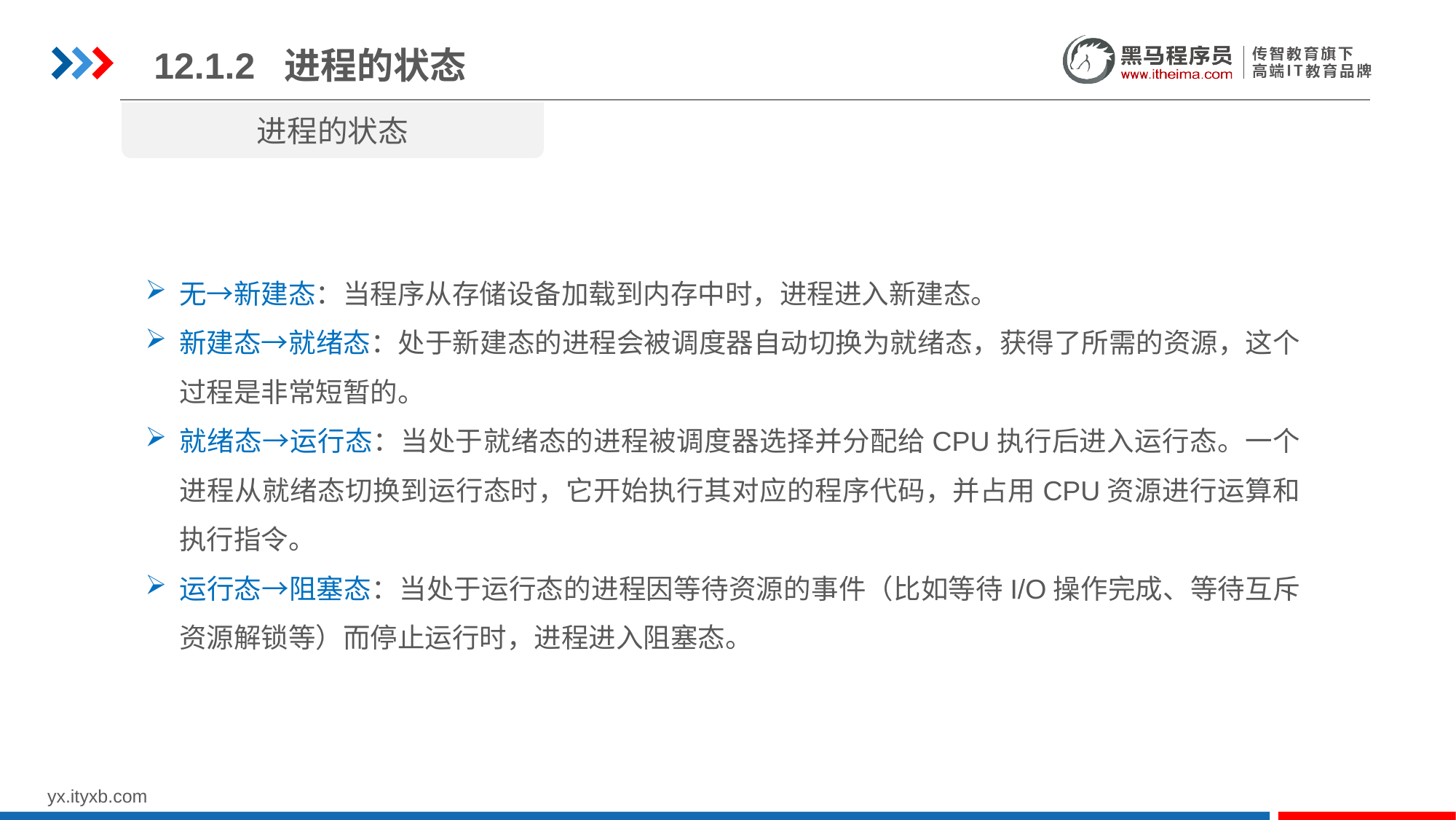

12.1.2  进程的状态

进程的状态
无→新建态：当程序从存储设备加载到内存中时，进程进入新建态。
新建态→就绪态：处于新建态的进程会被调度器自动切换为就绪态，获得了所需的资源，这个过程是非常短暂的。
就绪态→运行态：当处于就绪态的进程被调度器选择并分配给CPU执行后进入运行态。一个进程从就绪态切换到运行态时，它开始执行其对应的程序代码，并占用CPU资源进行运算和执行指令。
运行态→阻塞态：当处于运行态的进程因等待资源的事件（比如等待I/O操作完成、等待互斥资源解锁等）而停止运行时，进程进入阻塞态。